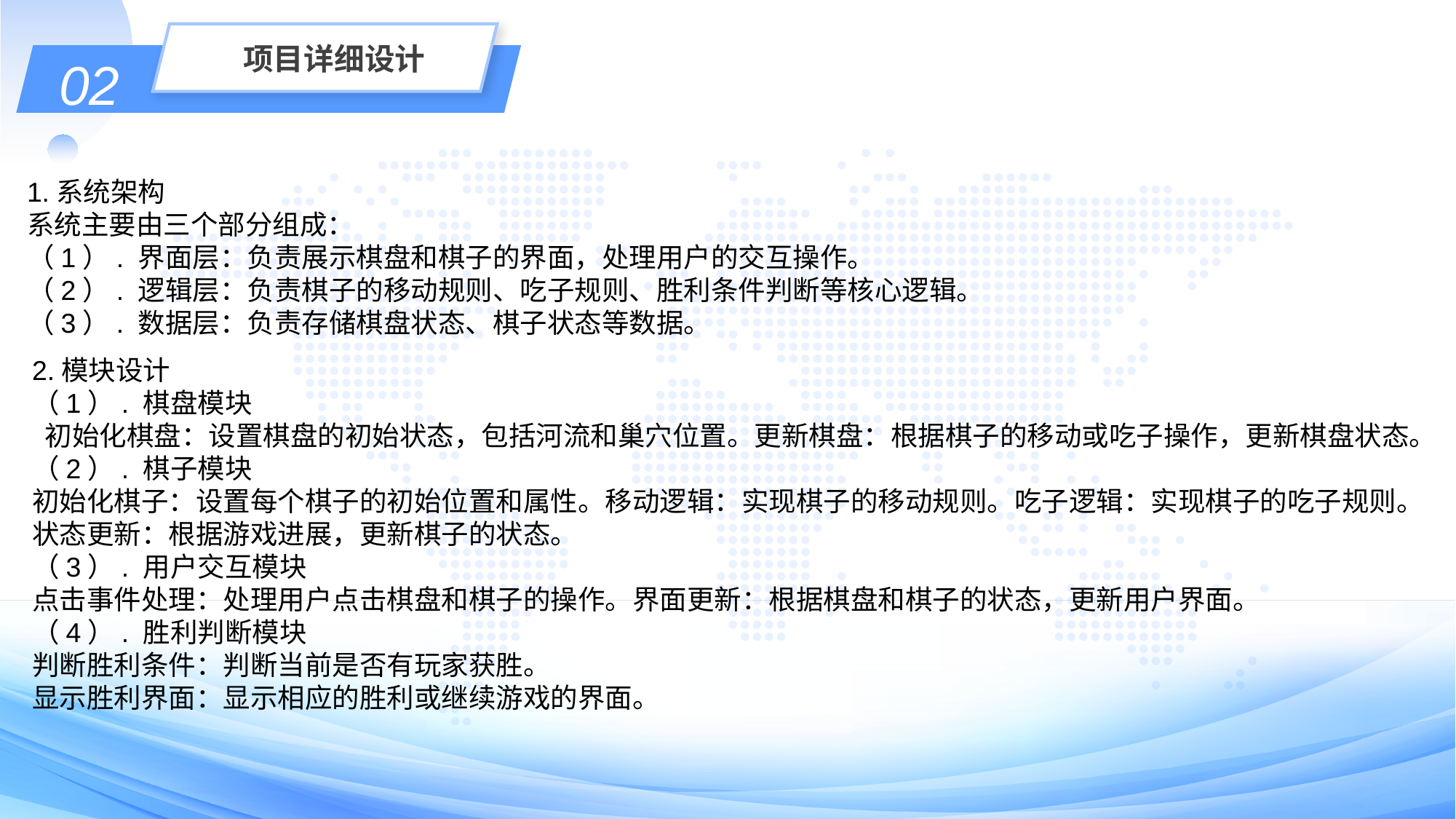

项目详细设计
02

1.系统架构
系统主要由三个部分组成：
（1）. 界面层：负责展示棋盘和棋子的界面，处理用户的交互操作。
（2）. 逻辑层：负责棋子的移动规则、吃子规则、胜利条件判断等核心逻辑。
（3）. 数据层：负责存储棋盘状态、棋子状态等数据。
2.模块设计
（1）. 棋盘模块
 初始化棋盘：设置棋盘的初始状态，包括河流和巢穴位置。更新棋盘：根据棋子的移动或吃子操作，更新棋盘状态。
（2）. 棋子模块
初始化棋子：设置每个棋子的初始位置和属性。移动逻辑：实现棋子的移动规则。吃子逻辑：实现棋子的吃子规则。
状态更新：根据游戏进展，更新棋子的状态。
（3）. 用户交互模块
点击事件处理：处理用户点击棋盘和棋子的操作。界面更新：根据棋盘和棋子的状态，更新用户界面。
（4）. 胜利判断模块
判断胜利条件：判断当前是否有玩家获胜。
显示胜利界面：显示相应的胜利或继续游戏的界面。